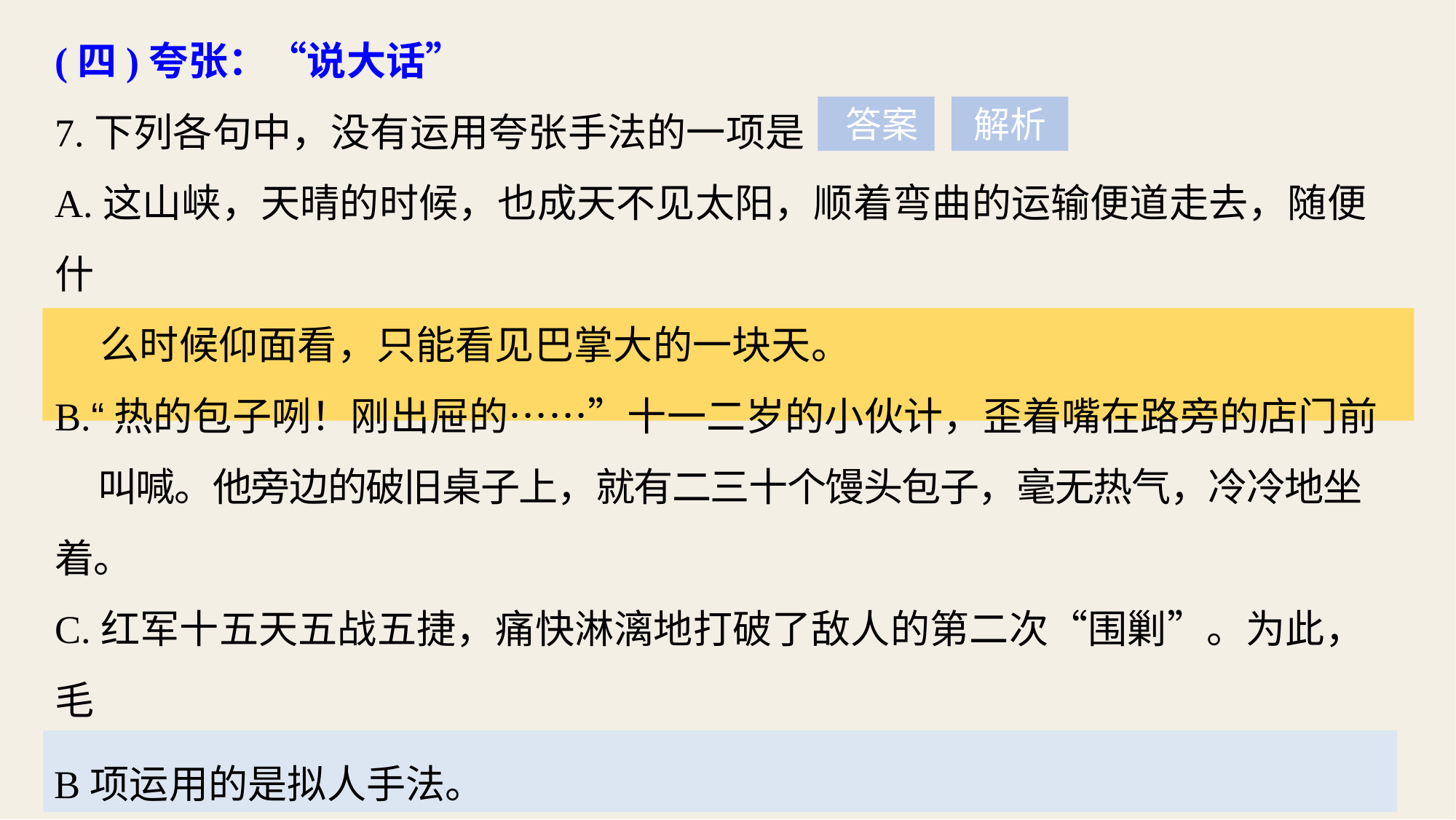

(四)夸张：“说大话”
7.下列各句中，没有运用夸张手法的一项是
A.这山峡，天晴的时候，也成天不见太阳，顺着弯曲的运输便道走去，随便什
    么时候仰面看，只能看见巴掌大的一块天。
B.“热的包子咧！刚出屉的……”十一二岁的小伙计，歪着嘴在路旁的店门前
    叫喊。他旁边的破旧桌子上，就有二三十个馒头包子，毫无热气，冷冷地坐着。
C.红军十五天五战五捷，痛快淋漓地打破了敌人的第二次“围剿”。为此，毛
    主席写了光辉诗句：“七百里驱十五日，赣水苍茫闽山碧，横扫千军如卷席。”
D.“愁肠已断无由醉，酒未到，先成泪。”这滴泪，凄切、深挚，千年之后，
     于每一个朗月高悬的无眠之夜，在相思悲愁者的眉间、心上静静流淌。
 答案
解析

B项运用的是拟人手法。